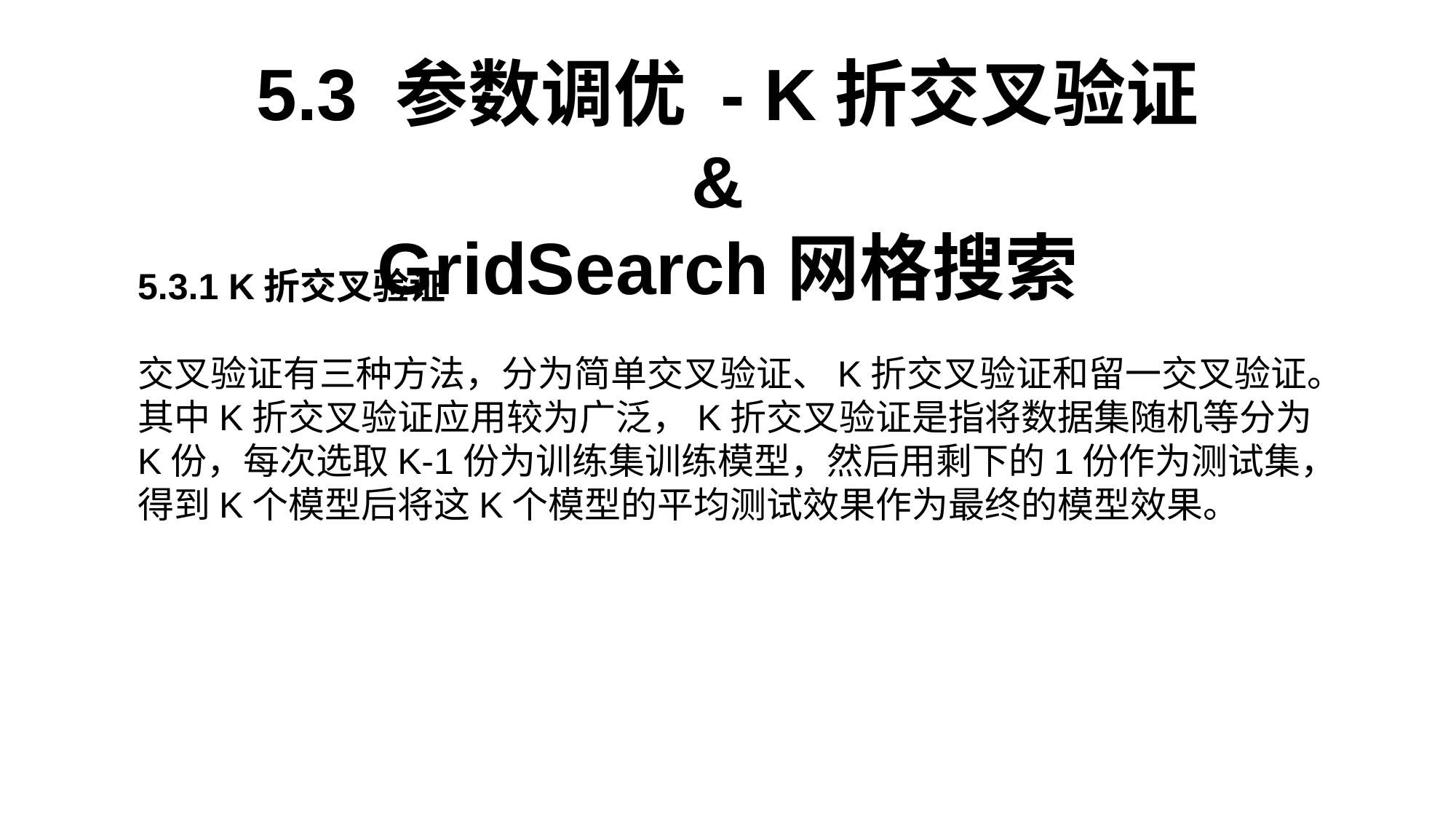

5.3 参数调优 - K折交叉验证 &
GridSearch网格搜索
5.3.1 K折交叉验证

交叉验证有三种方法，分为简单交叉验证、K折交叉验证和留一交叉验证。其中K折交叉验证应用较为广泛，K折交叉验证是指将数据集随机等分为K份，每次选取K-1份为训练集训练模型，然后用剩下的1份作为测试集，得到K个模型后将这K个模型的平均测试效果作为最终的模型效果。